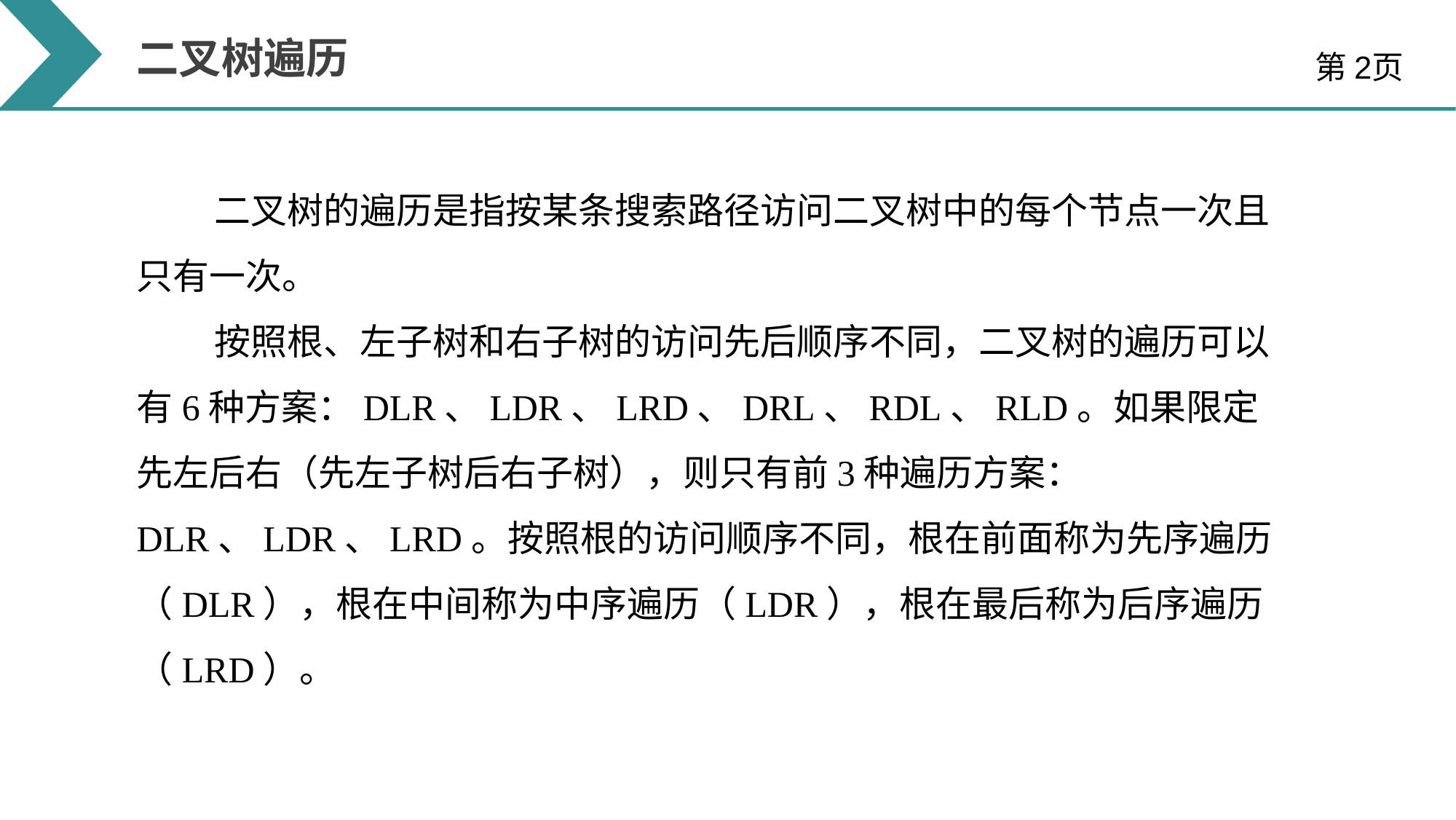

二叉树遍历
第2页
二叉树的遍历是指按某条搜索路径访问二叉树中的每个节点一次且只有一次。
按照根、左子树和右子树的访问先后顺序不同，二叉树的遍历可以有6种方案：DLR、LDR、LRD、DRL、RDL、RLD。如果限定先左后右（先左子树后右子树），则只有前3种遍历方案：DLR、LDR、LRD。按照根的访问顺序不同，根在前面称为先序遍历（DLR），根在中间称为中序遍历（LDR），根在最后称为后序遍历（LRD）。